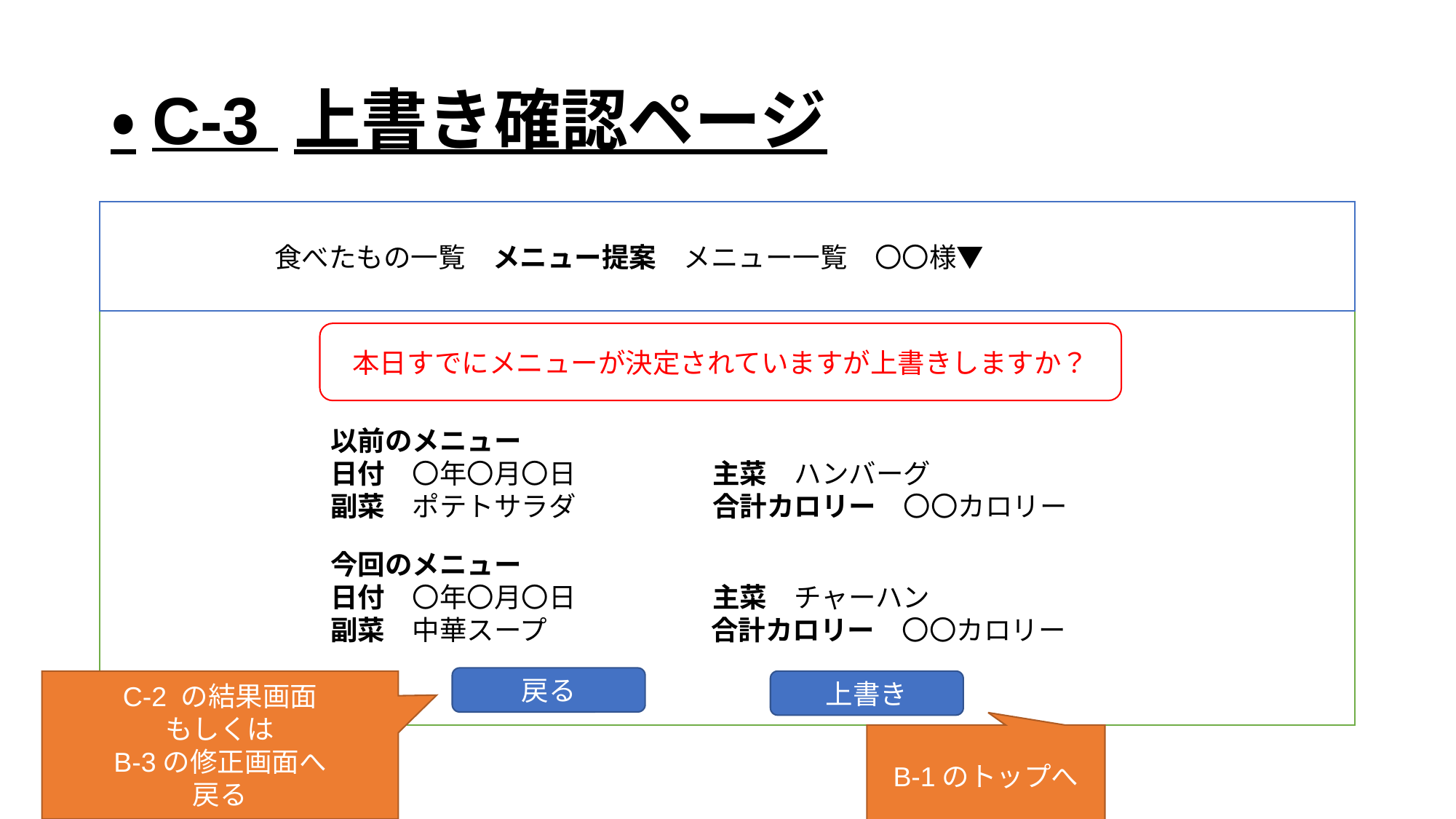

# ・C-3 上書き確認ページ

　　　　　　食べたもの一覧　メニュー提案　メニュー一覧　〇〇様▼
本日すでにメニューが決定されていますが上書きしますか？
以前のメニュー
日付　〇年〇月〇日　　　　　主菜　ハンバーグ
副菜　ポテトサラダ　　　　　合計カロリー　〇〇カロリー
今回のメニュー
日付　〇年〇月〇日　　　　　主菜　チャーハン
副菜　中華スープ　　　　　　合計カロリー　〇〇カロリー
戻る
C-2 の結果画面
もしくは
B-3の修正画面へ
戻る
上書き
B-1のトップへ